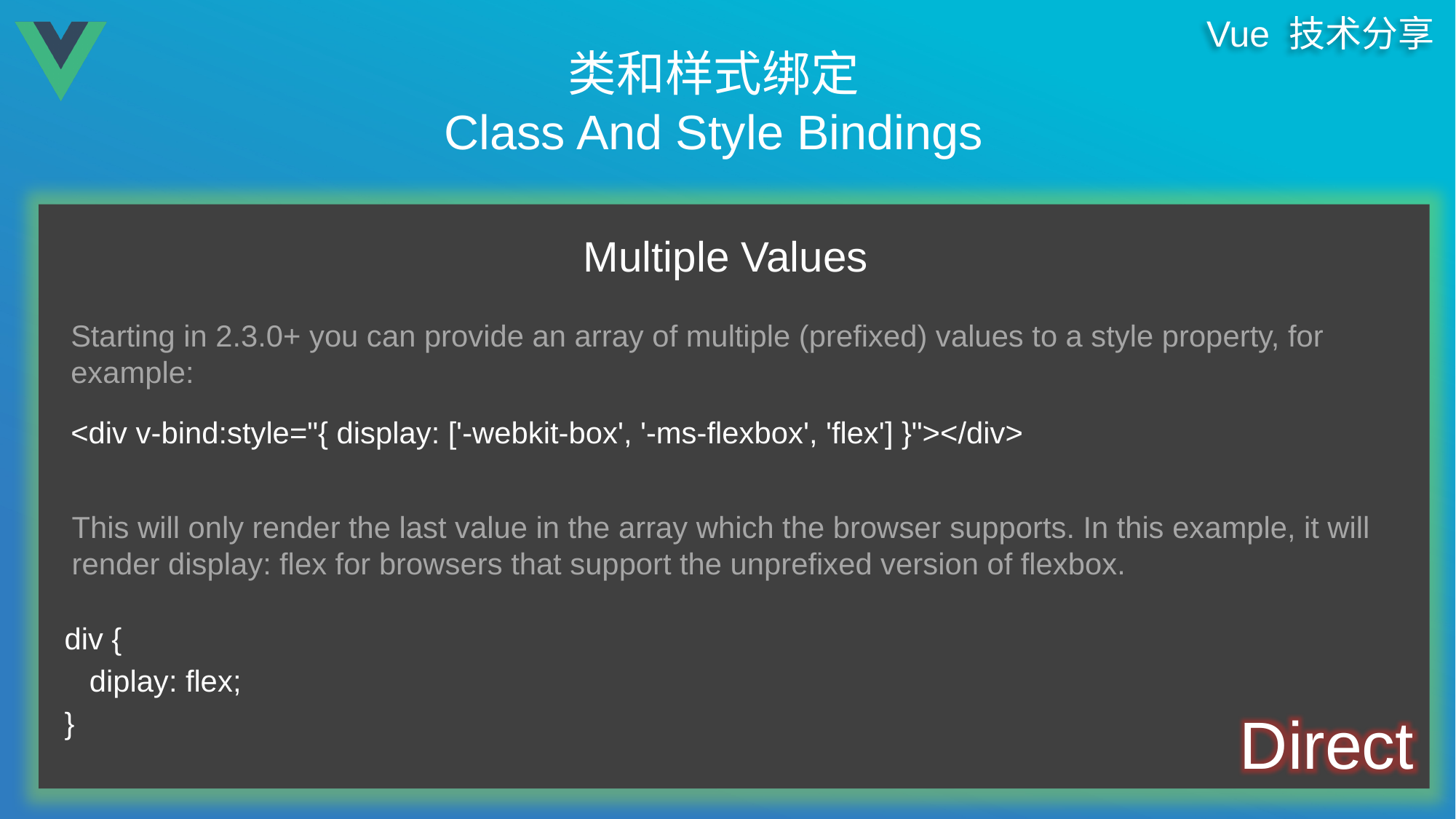

# 类和样式绑定 Class And Style Bindings

Multiple Values
Starting in 2.3.0+ you can provide an array of multiple (prefixed) values to a style property, for example:
<div v-bind:style="{ display: ['-webkit-box', '-ms-flexbox', 'flex'] }"></div>
This will only render the last value in the array which the browser supports. In this example, it will render display: flex for browsers that support the unprefixed version of flexbox.
div {
   diplay: flex;
}
Direct